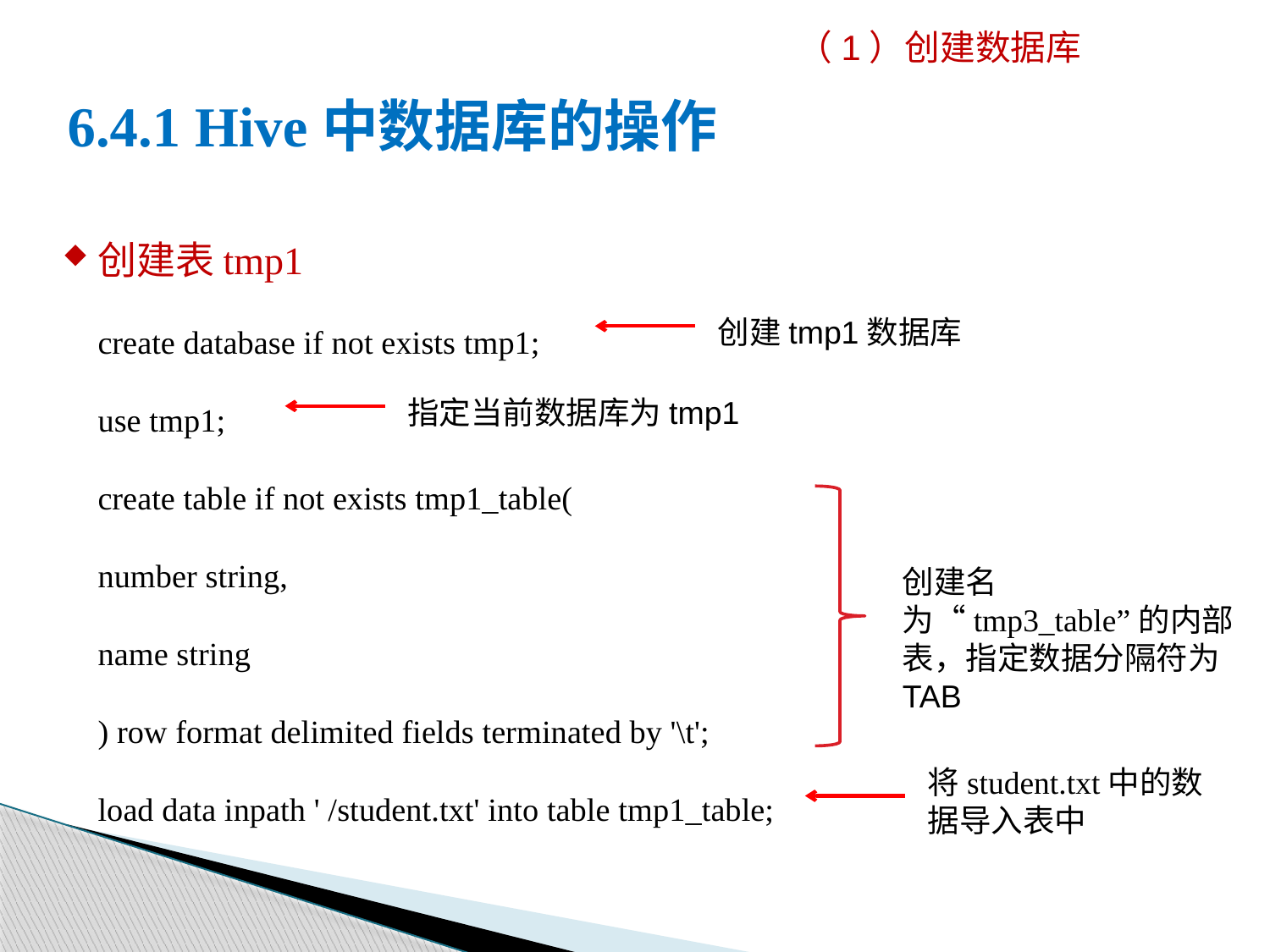

（1）创建数据库
#
6.4.1 Hive中数据库的操作
创建表tmp1
create database if not exists tmp1;
use tmp1;
create table if not exists tmp1_table(
number string,
name string
) row format delimited fields terminated by '\t';
load data inpath ' /student.txt' into table tmp1_table;

创建tmp1数据库
指定当前数据库为tmp1

创建名为“tmp3_table”的内部表，指定数据分隔符为TAB
将student.txt中的数据导入表中